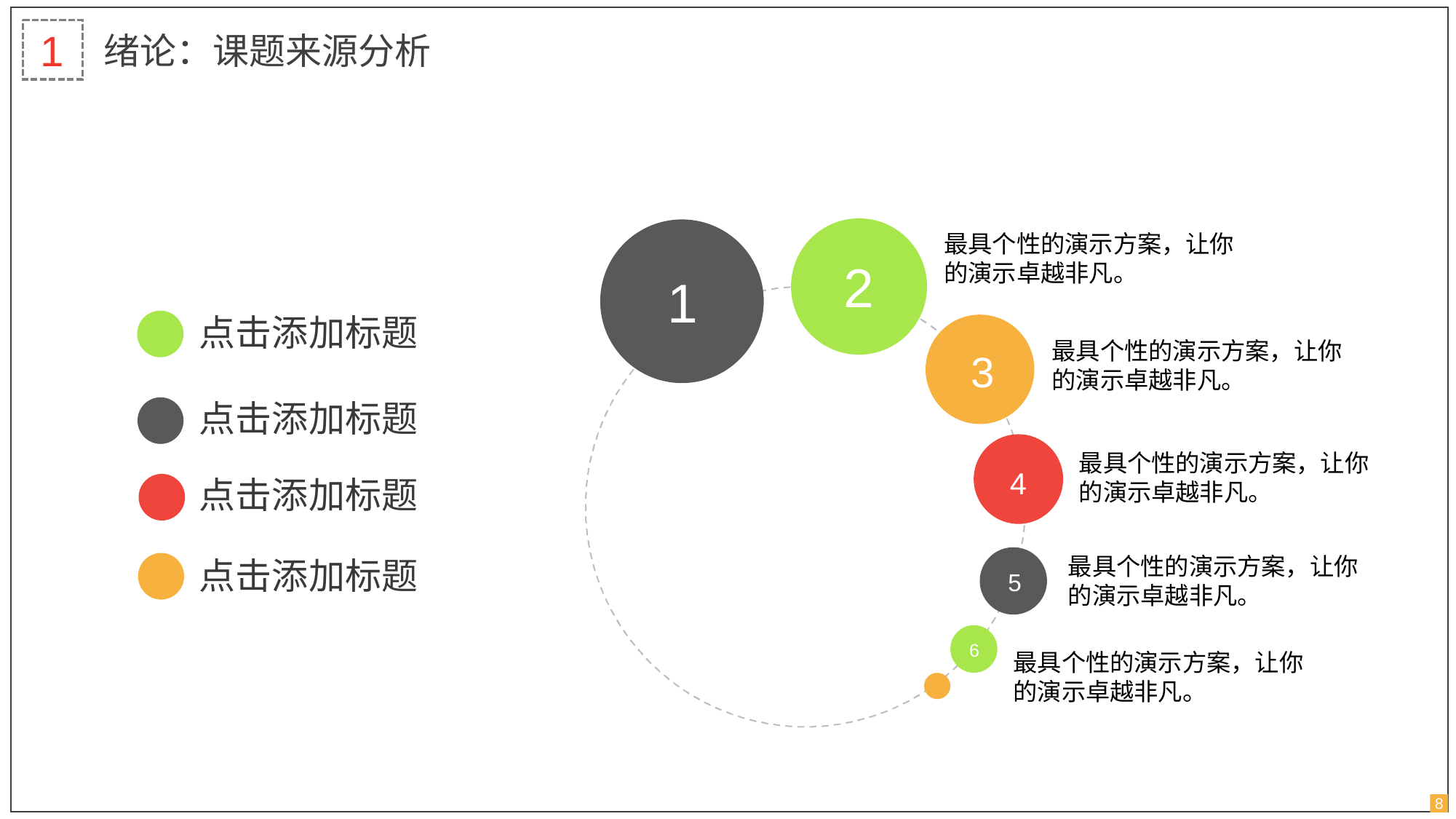

1
绪论：课题来源分析

最具个性的演示方案，让你的演示卓越非凡。
2
1

点击添加标题

最具个性的演示方案，让你的演示卓越非凡。
3
点击添加标题

最具个性的演示方案，让你的演示卓越非凡。
4
点击添加标题

最具个性的演示方案，让你的演示卓越非凡。
点击添加标题

5

6
最具个性的演示方案，让你的演示卓越非凡。

8